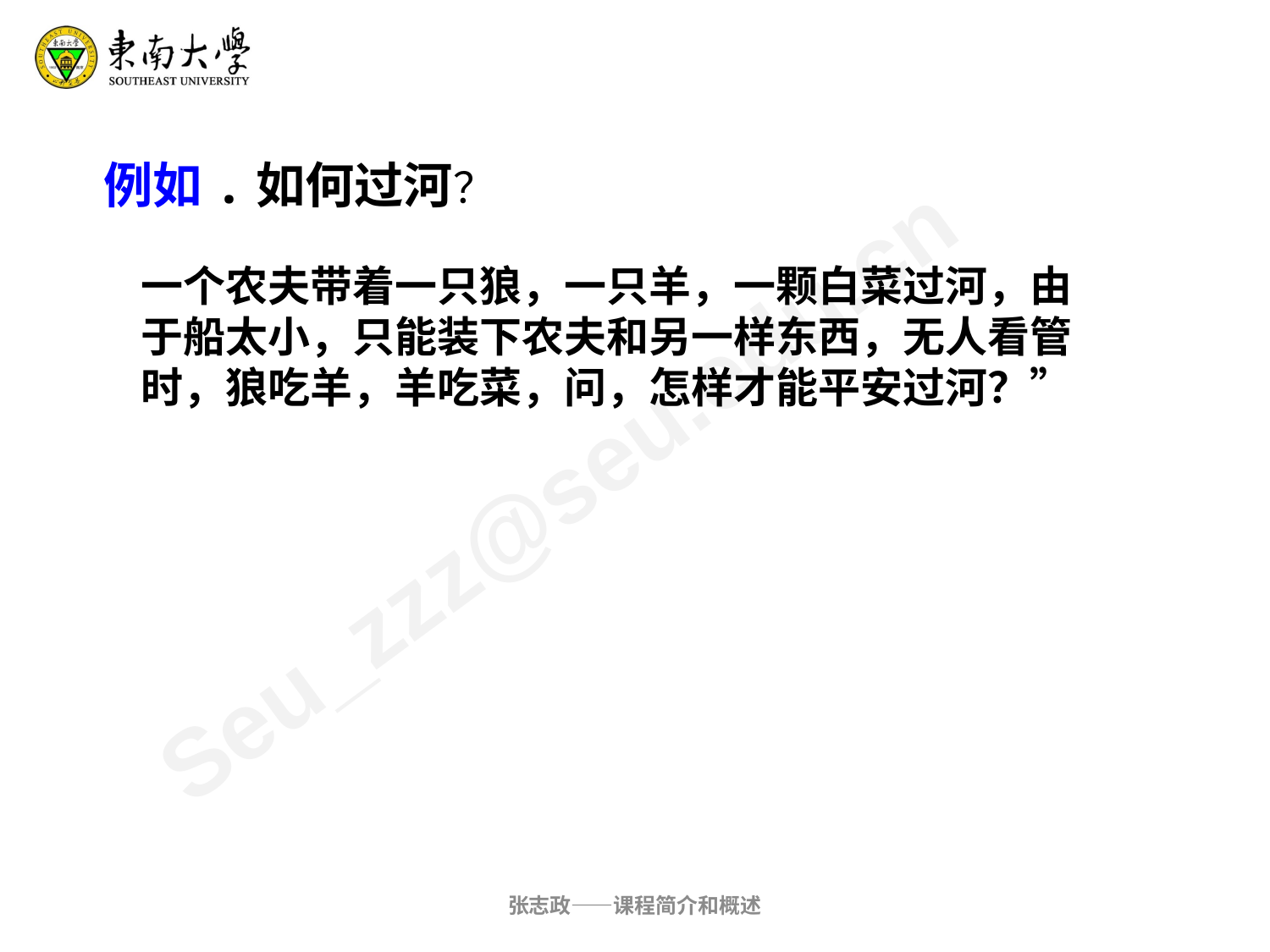

例如.如何过河？
一个农夫带着一只狼，一只羊，一颗白菜过河，由于船太小，只能装下农夫和另一样东西，无人看管时，狼吃羊，羊吃菜，问，怎样才能平安过河？”

张志政——课程简介和概述
12